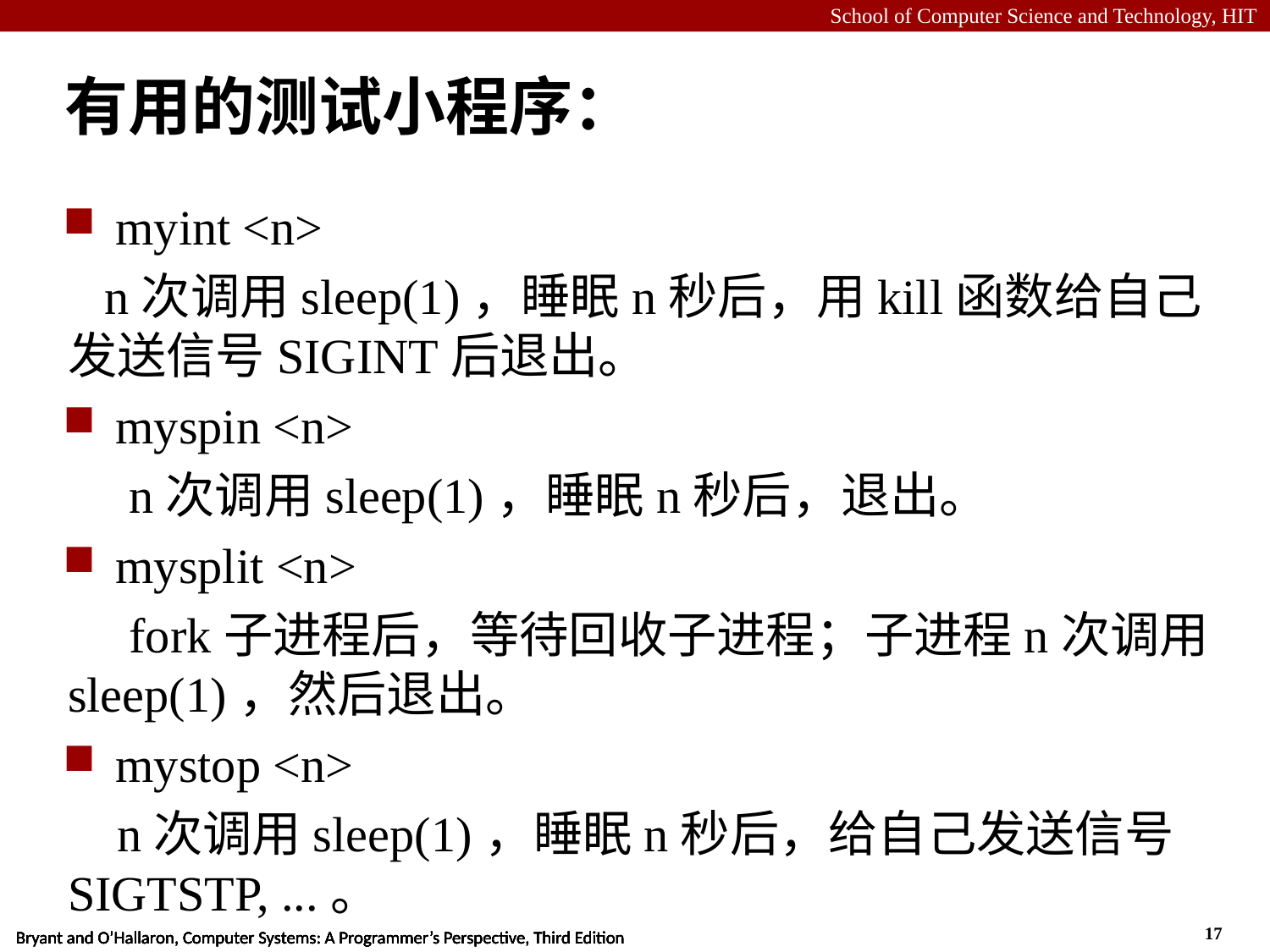

# 有用的测试小程序：
myint <n>
   n次调用sleep(1)，睡眠n秒后，用kill函数给自己发送信号SIGINT后退出。
myspin <n>
     n次调用sleep(1)，睡眠n秒后，退出。
mysplit <n>
     fork子进程后，等待回收子进程；子进程n次调用sleep(1)，然后退出。
mystop <n>
    n次调用sleep(1)，睡眠n秒后，给自己发送信号SIGTSTP, ...。